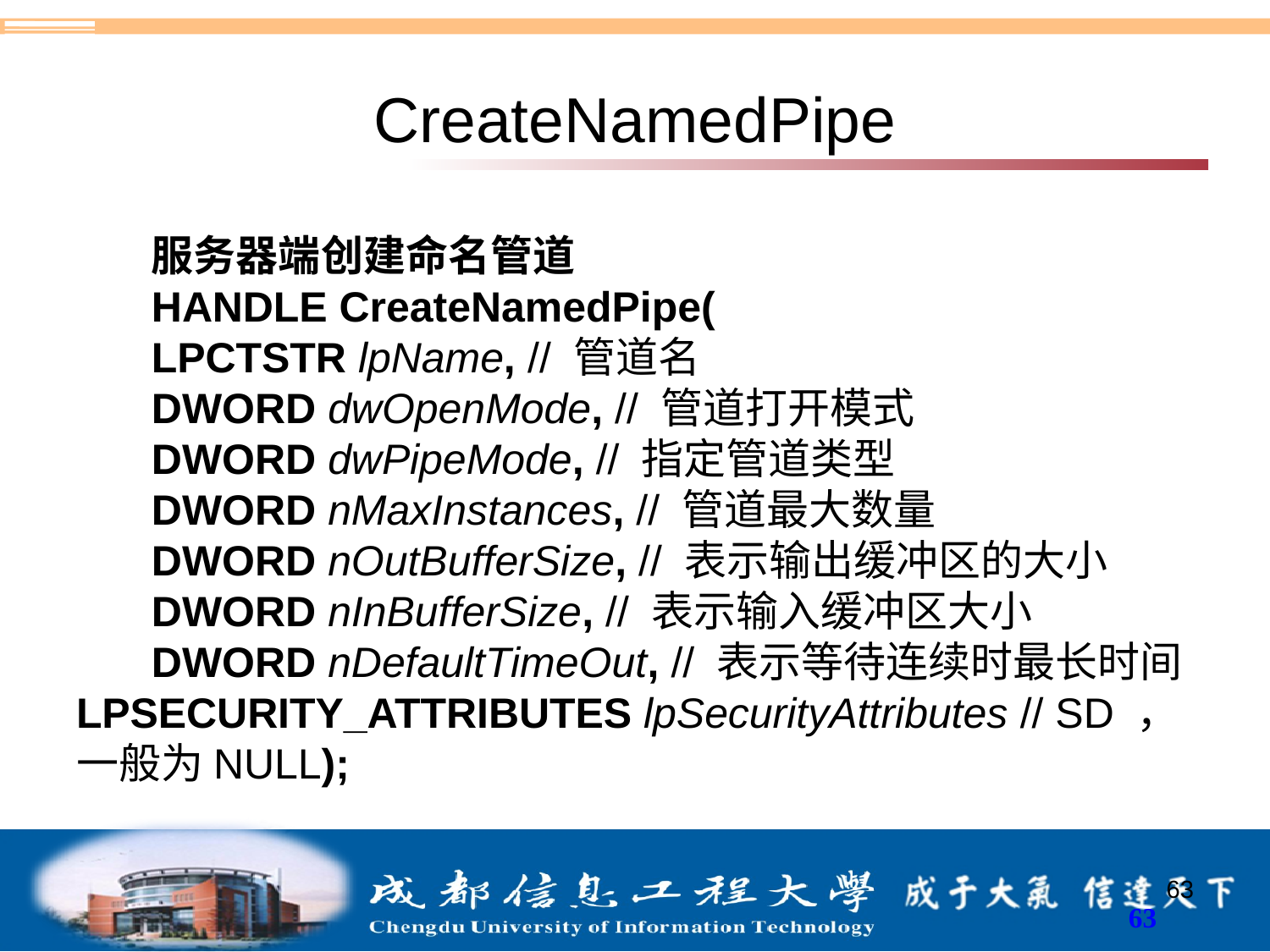

# CreateNamedPipe
服务器端创建命名管道
HANDLE CreateNamedPipe(
LPCTSTR lpName, // 管道名
DWORD dwOpenMode, // 管道打开模式
DWORD dwPipeMode, // 指定管道类型
DWORD nMaxInstances, // 管道最大数量
DWORD nOutBufferSize, // 表示输出缓冲区的大小
DWORD nInBufferSize, // 表示输入缓冲区大小
DWORD nDefaultTimeOut, // 表示等待连续时最长时间 LPSECURITY_ATTRIBUTES lpSecurityAttributes // SD ，一般为NULL);